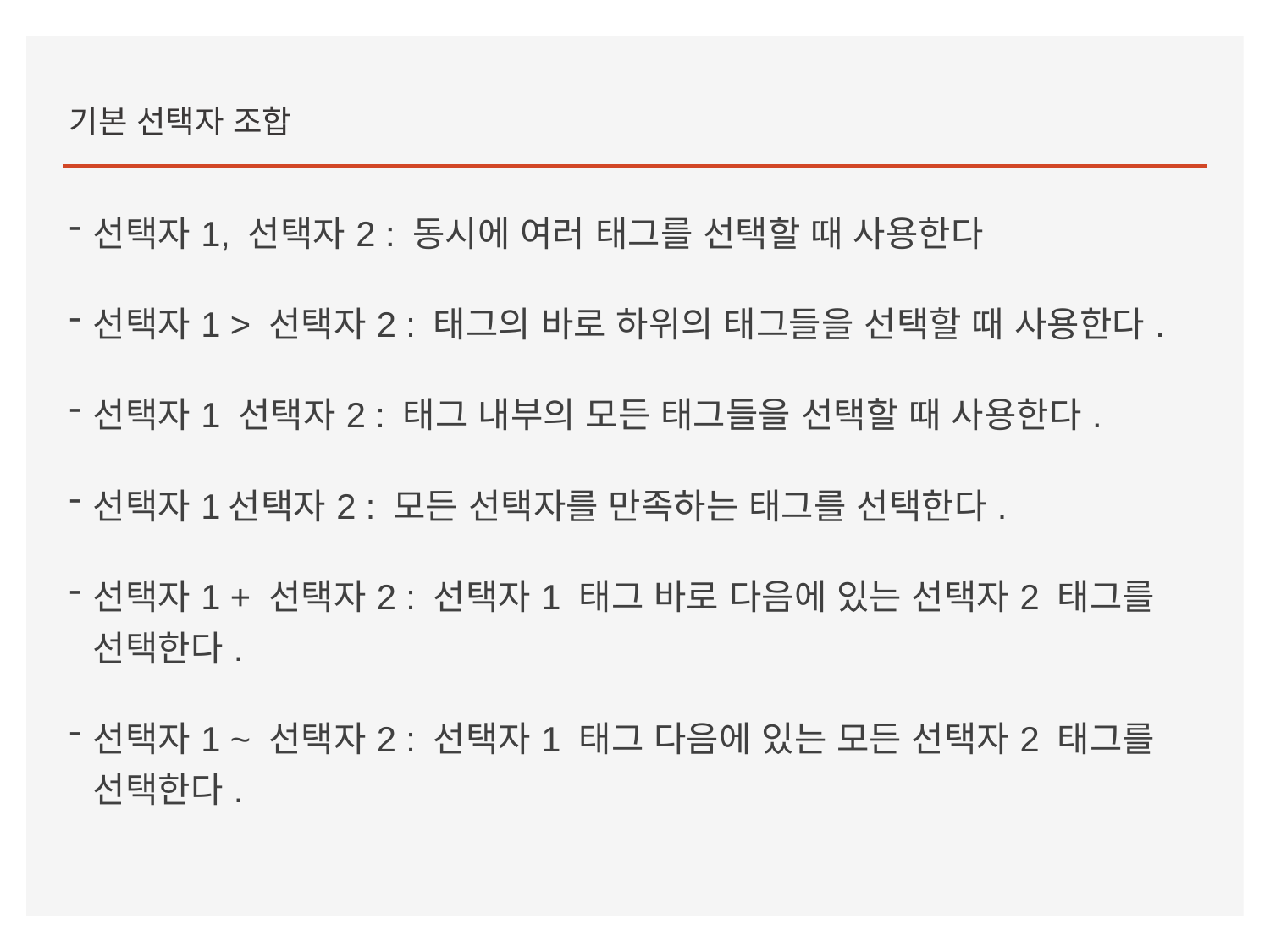

기본 선택자 조합
선택자1, 선택자2 : 동시에 여러 태그를 선택할 때 사용한다
선택자1 > 선택자2 : 태그의 바로 하위의 태그들을 선택할 때 사용한다.
선택자1 선택자2 : 태그 내부의 모든 태그들을 선택할 때 사용한다.
선택자1선택자2 : 모든 선택자를 만족하는 태그를 선택한다.
선택자1 + 선택자2 : 선택자1 태그 바로 다음에 있는 선택자2 태그를 선택한다.
선택자1 ~ 선택자2 : 선택자1 태그 다음에 있는 모든 선택자2 태그를 선택한다.